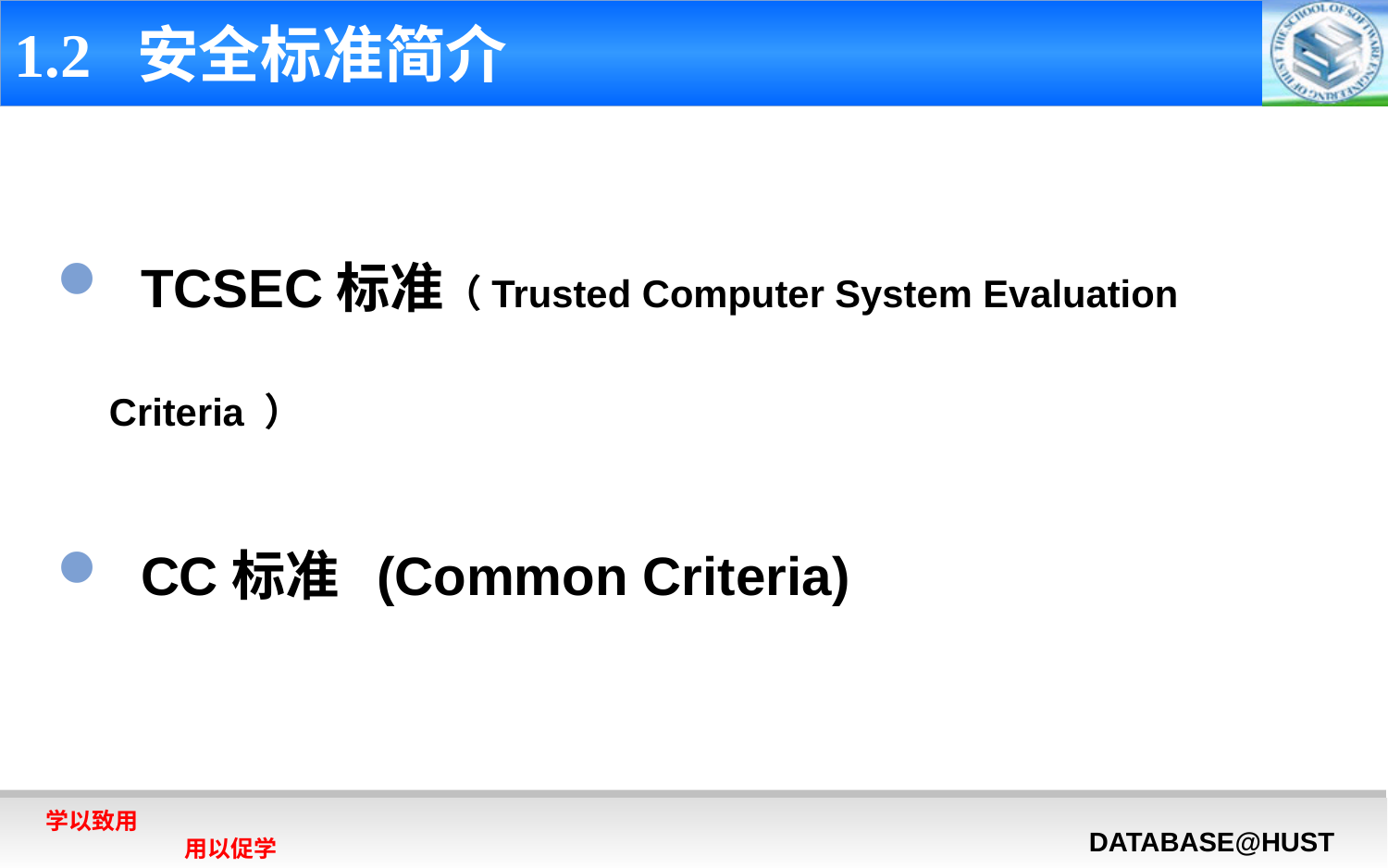

# 1.2  安全标准简介
  TCSEC标准（Trusted Computer System Evaluation Criteria ）
  CC标准  (Common Criteria)